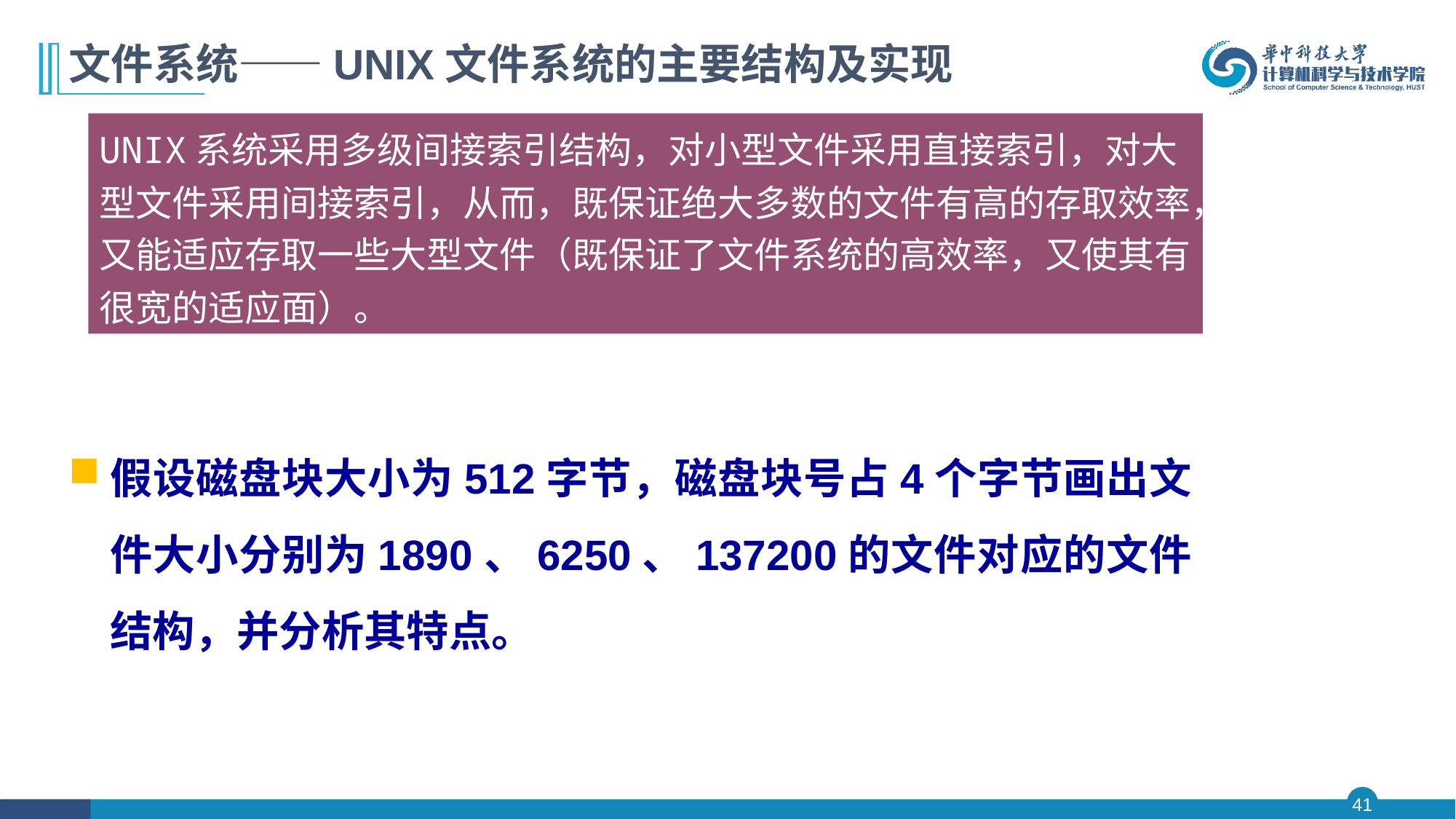

# 文件系统——UNIX文件系统的主要结构及实现
UNIX系统采用多级间接索引结构，对小型文件采用直接索引，对大型文件采用间接索引，从而，既保证绝大多数的文件有高的存取效率，又能适应存取一些大型文件（既保证了文件系统的高效率，又使其有很宽的适应面）。
假设磁盘块大小为512字节，磁盘块号占4个字节画出文件大小分别为1890、6250、137200的文件对应的文件结构，并分析其特点。